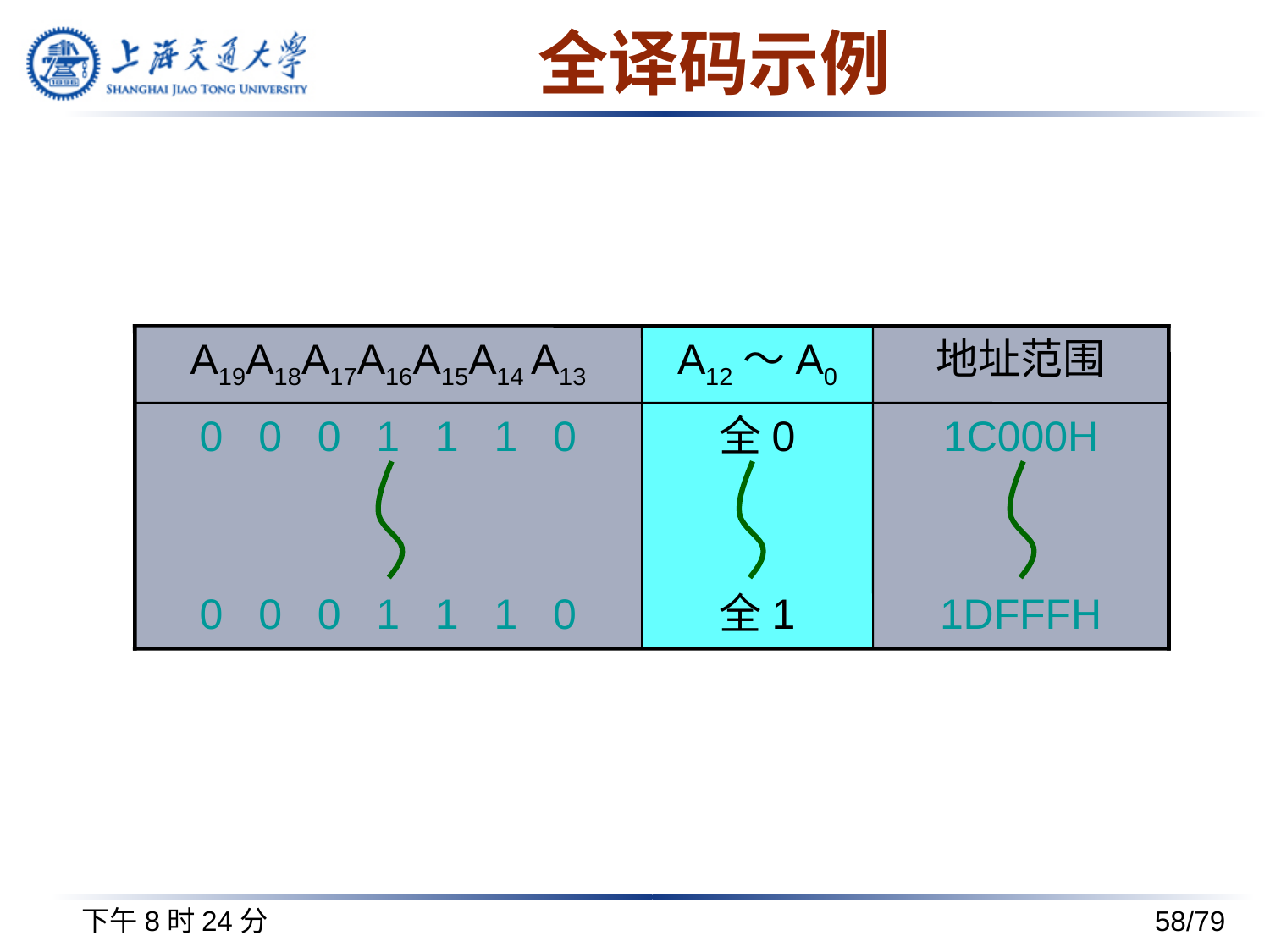

# 全译码示例
A19A18A17A16A15A14 A13

A12～A0

地址范围

0   0   0   1   1   1   0

0   0   0   1   1   1   0

全0

全1
1C000H

1DFFFH

下午8时24分
58/79